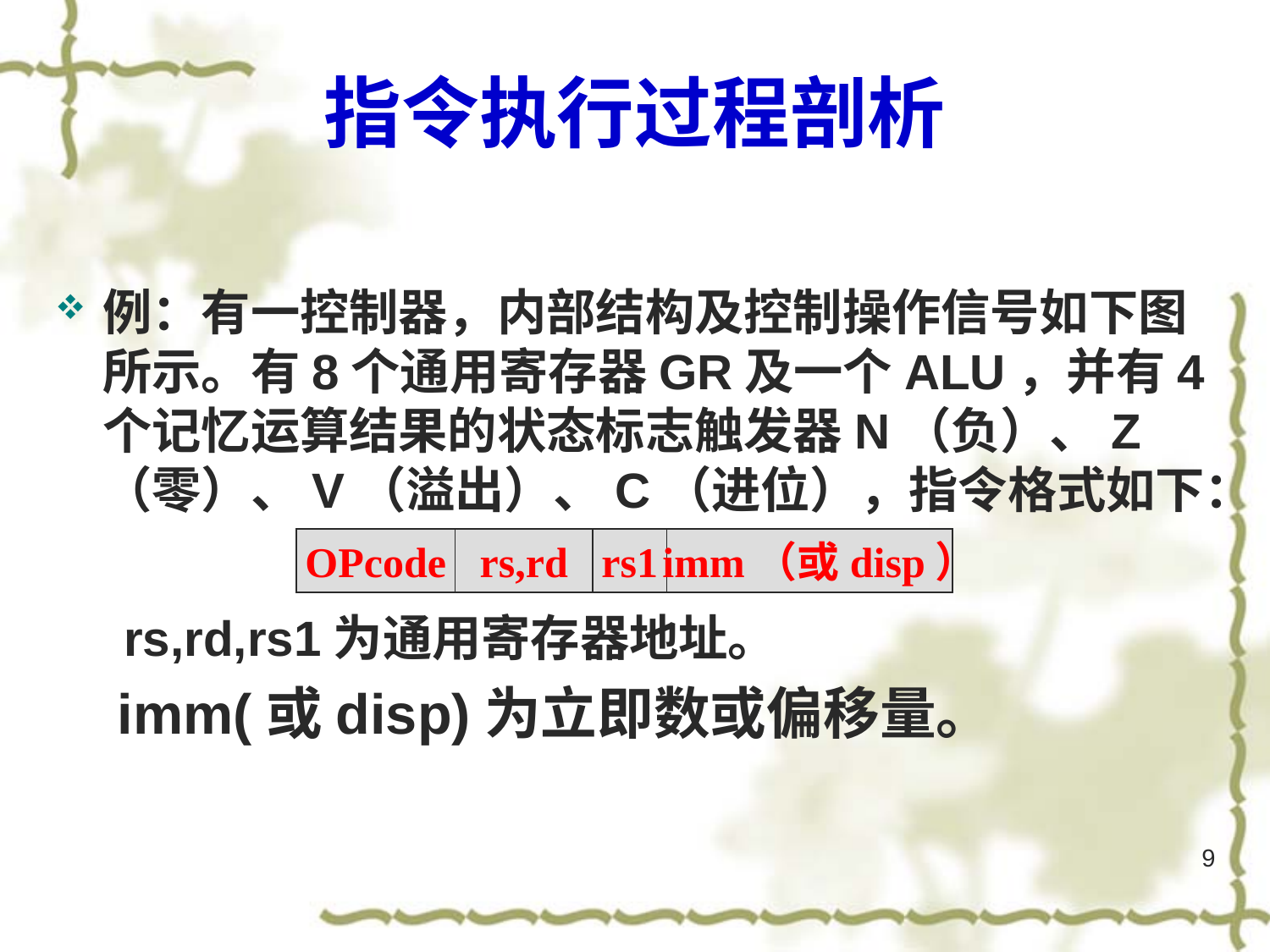

# 指令执行过程剖析
例：有一控制器，内部结构及控制操作信号如下图所示。有8个通用寄存器GR及一个ALU，并有4个记忆运算结果的状态标志触发器N（负）、Z（零）、V（溢出）、C（进位），指令格式如下：

     rs,rd,rs1为通用寄存器地址。
    imm(或disp)为立即数或偏移量。
OPcode
rs,rd
rs1
  imm（或disp）
9